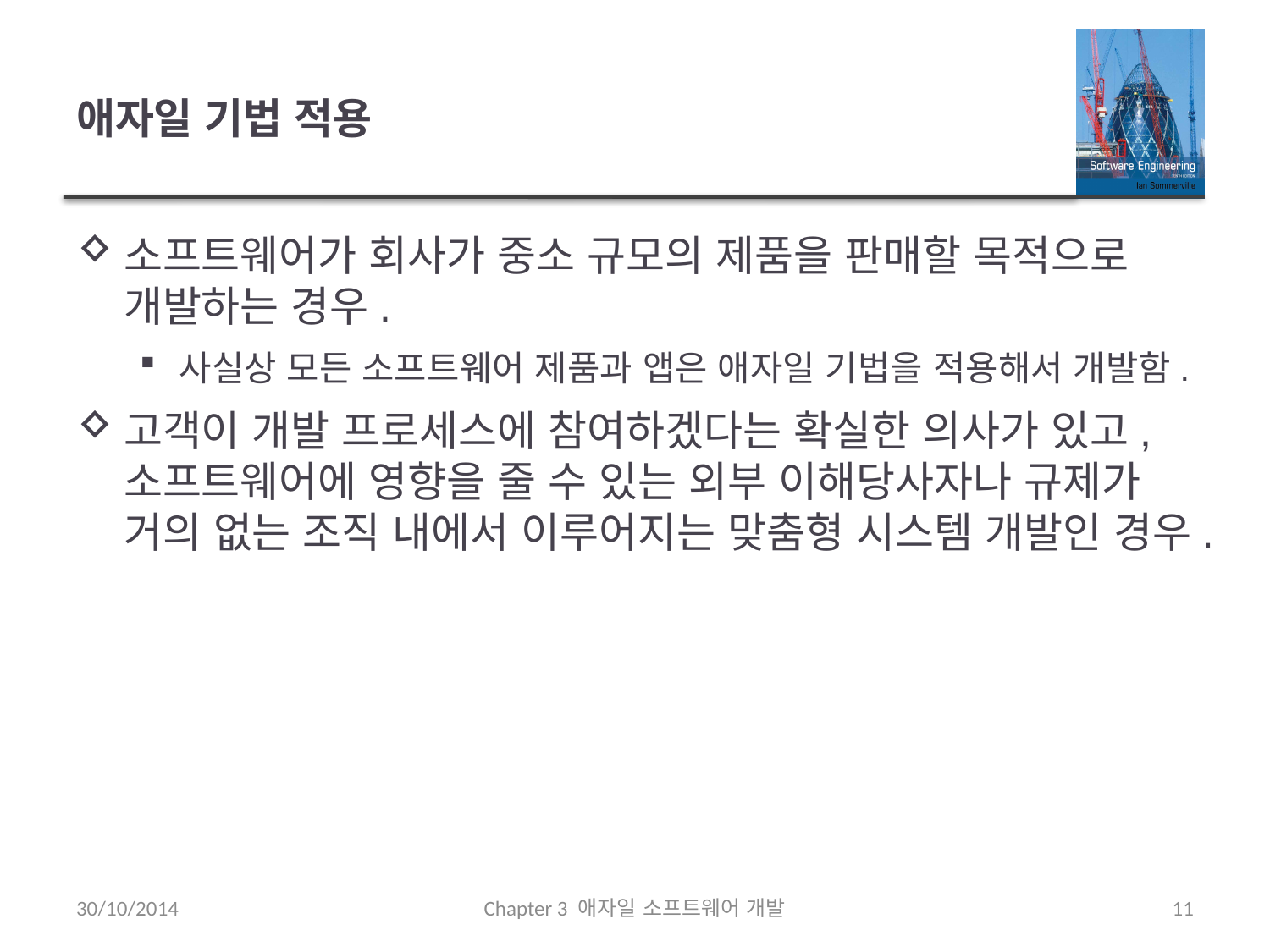

# 애자일 기법 적용
소프트웨어가 회사가 중소 규모의 제품을 판매할 목적으로 개발하는 경우.
사실상 모든 소프트웨어 제품과 앱은 애자일 기법을 적용해서 개발함.
고객이 개발 프로세스에 참여하겠다는 확실한 의사가 있고, 소프트웨어에 영향을 줄 수 있는 외부 이해당사자나 규제가 거의 없는 조직 내에서 이루어지는 맞춤형 시스템 개발인 경우.
30/10/2014
Chapter 3 애자일 소프트웨어 개발
11